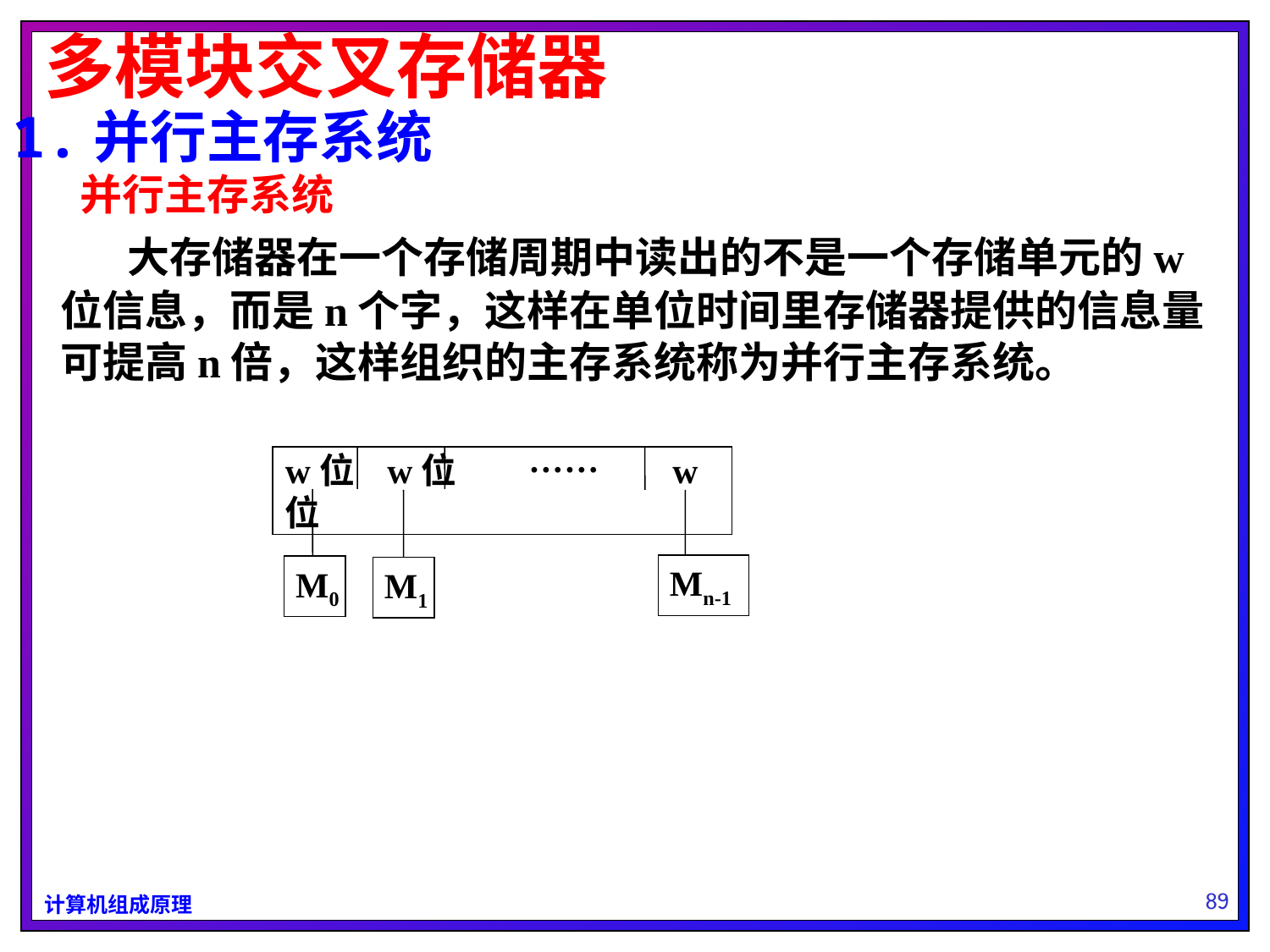

多模块交叉存储器
1.并行主存系统
 并行主存系统
      大存储器在一个存储周期中读出的不是一个存储单元的w
位信息，而是n个字，这样在单位时间里存储器提供的信息量
可提高n倍，这样组织的主存系统称为并行主存系统。
w位   w位         ……        w位

 Mn-1
 M0
 M1